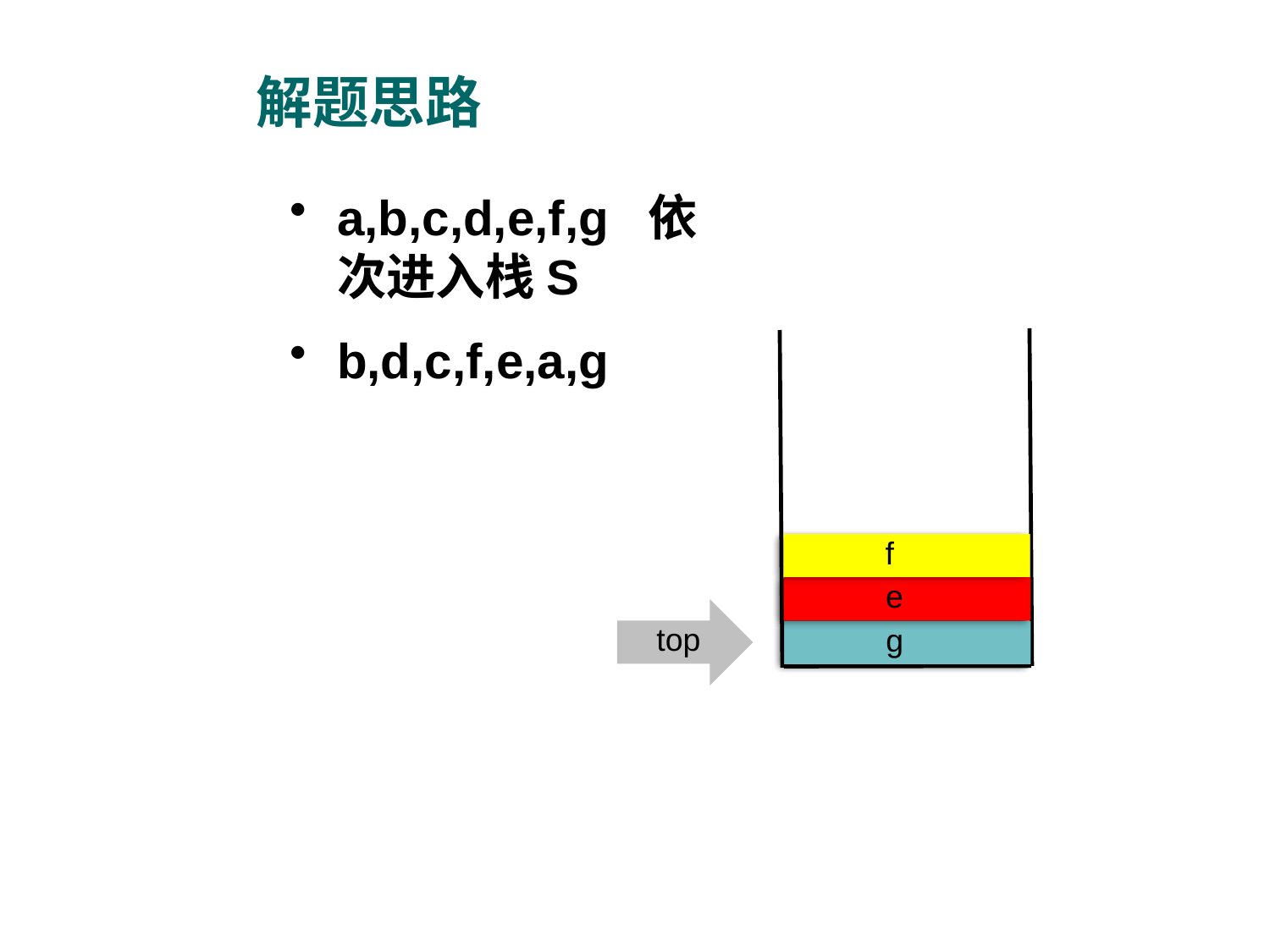

# 解题思路
a,b,c,d,e,f,g  依次进入栈S
b,d,c,f,e,a,g

          f
          d
          e
          c
          b
   top
          a
          g